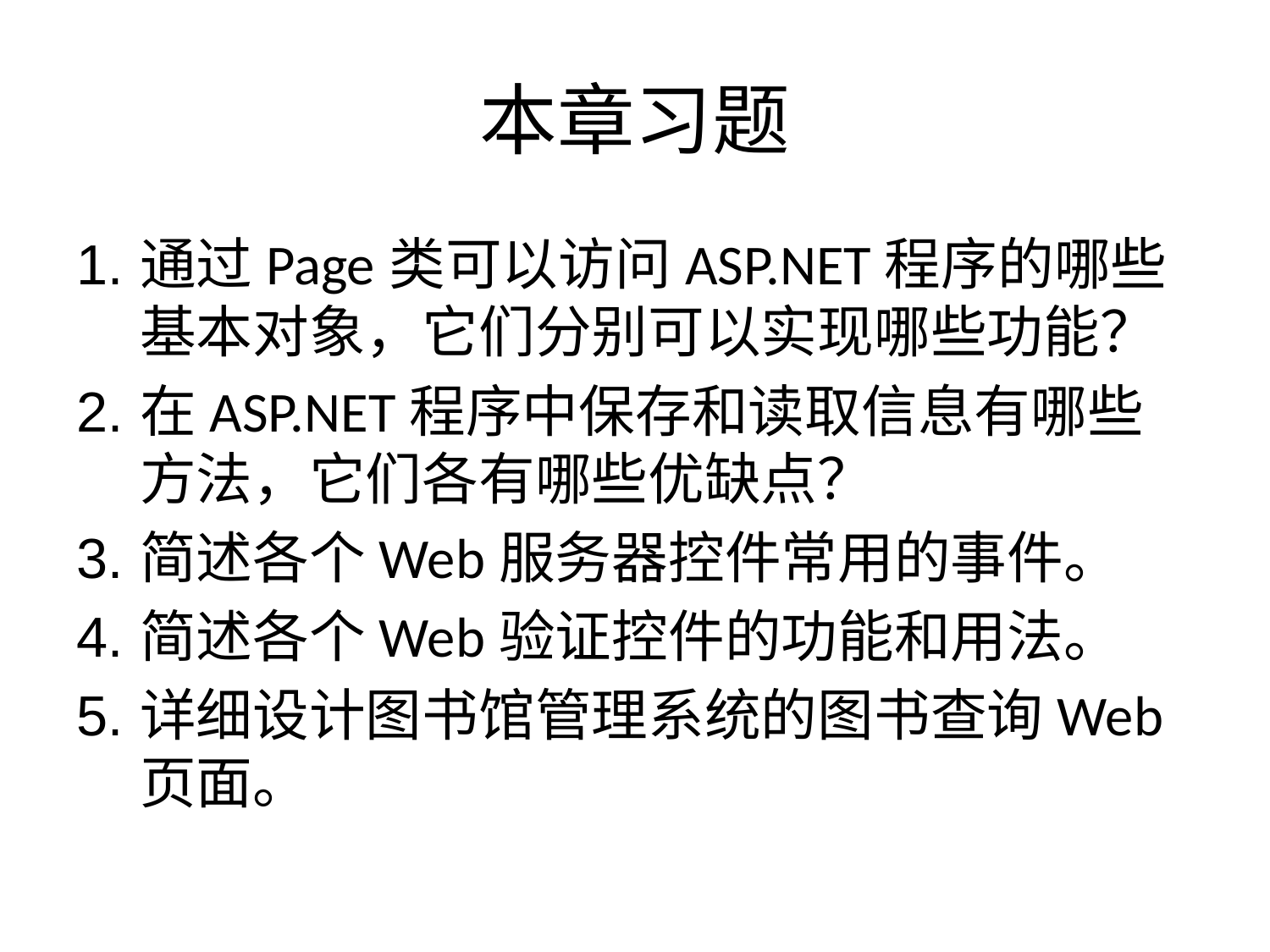

# 本章习题
通过Page类可以访问ASP.NET程序的哪些基本对象，它们分别可以实现哪些功能？
在ASP.NET程序中保存和读取信息有哪些方法，它们各有哪些优缺点？
简述各个Web服务器控件常用的事件。
简述各个Web验证控件的功能和用法。
详细设计图书馆管理系统的图书查询Web页面。
33